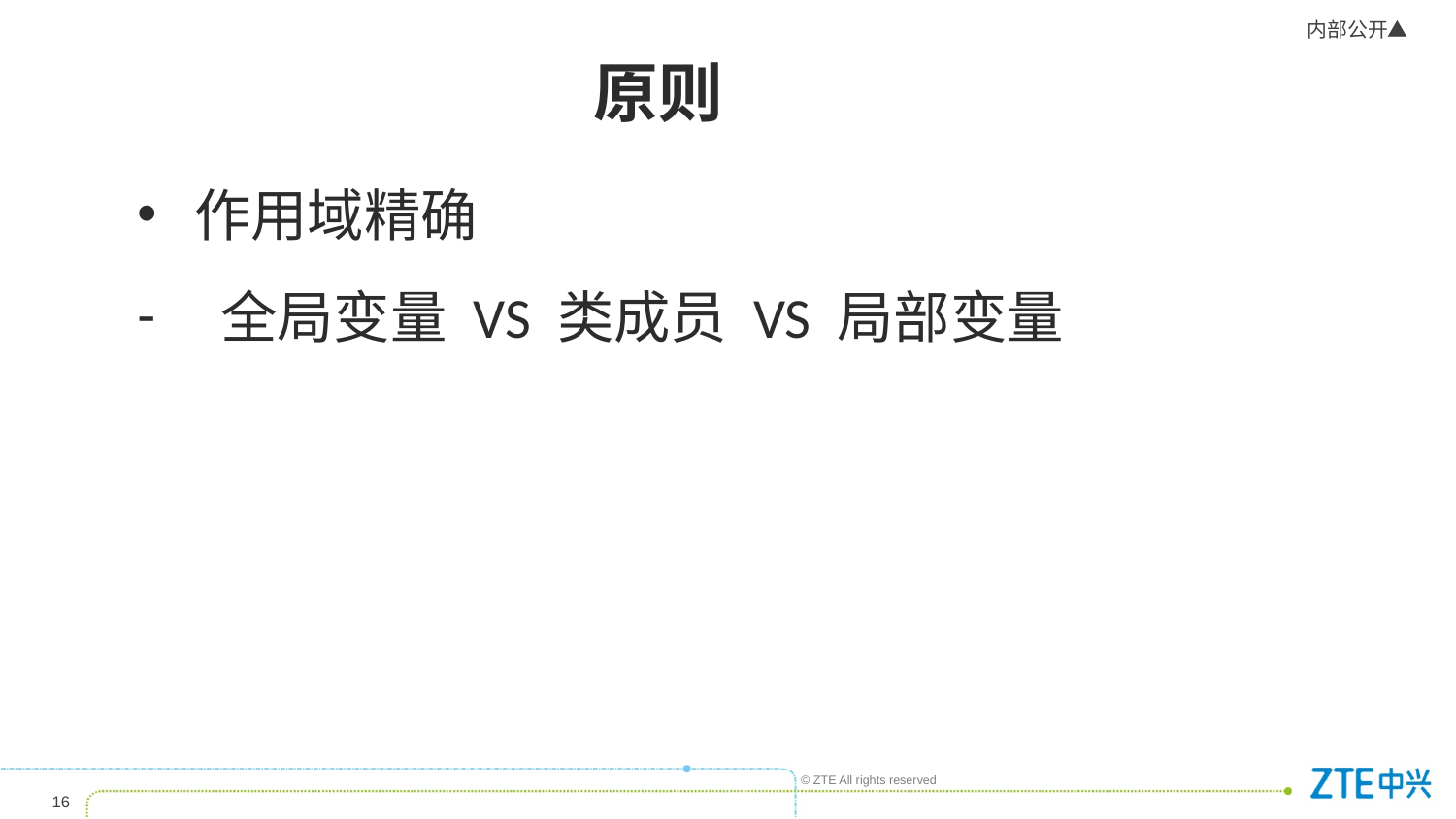

原则
作用域精确
 全局变量 VS 类成员 VS 局部变量